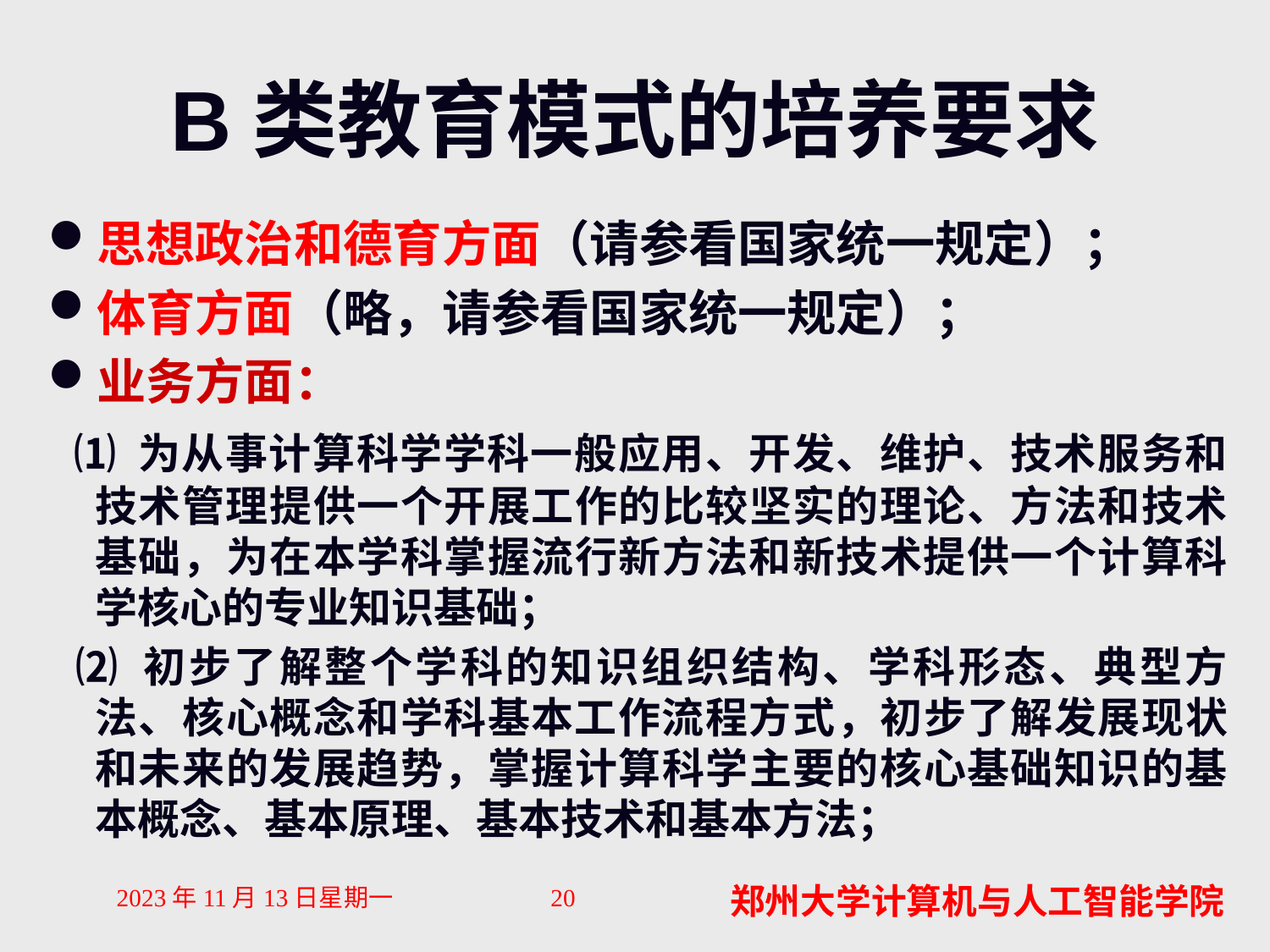

# B类教育模式的培养要求
思想政治和德育方面（请参看国家统一规定）；
体育方面（略，请参看国家统一规定）；
业务方面：
  ⑴ 为从事计算科学学科一般应用、开发、维护、技术服务和技术管理提供一个开展工作的比较坚实的理论、方法和技术基础，为在本学科掌握流行新方法和新技术提供一个计算科学核心的专业知识基础；
  ⑵ 初步了解整个学科的知识组织结构、学科形态、典型方法、核心概念和学科基本工作流程方式，初步了解发展现状和未来的发展趋势，掌握计算科学主要的核心基础知识的基本概念、基本原理、基本技术和基本方法；